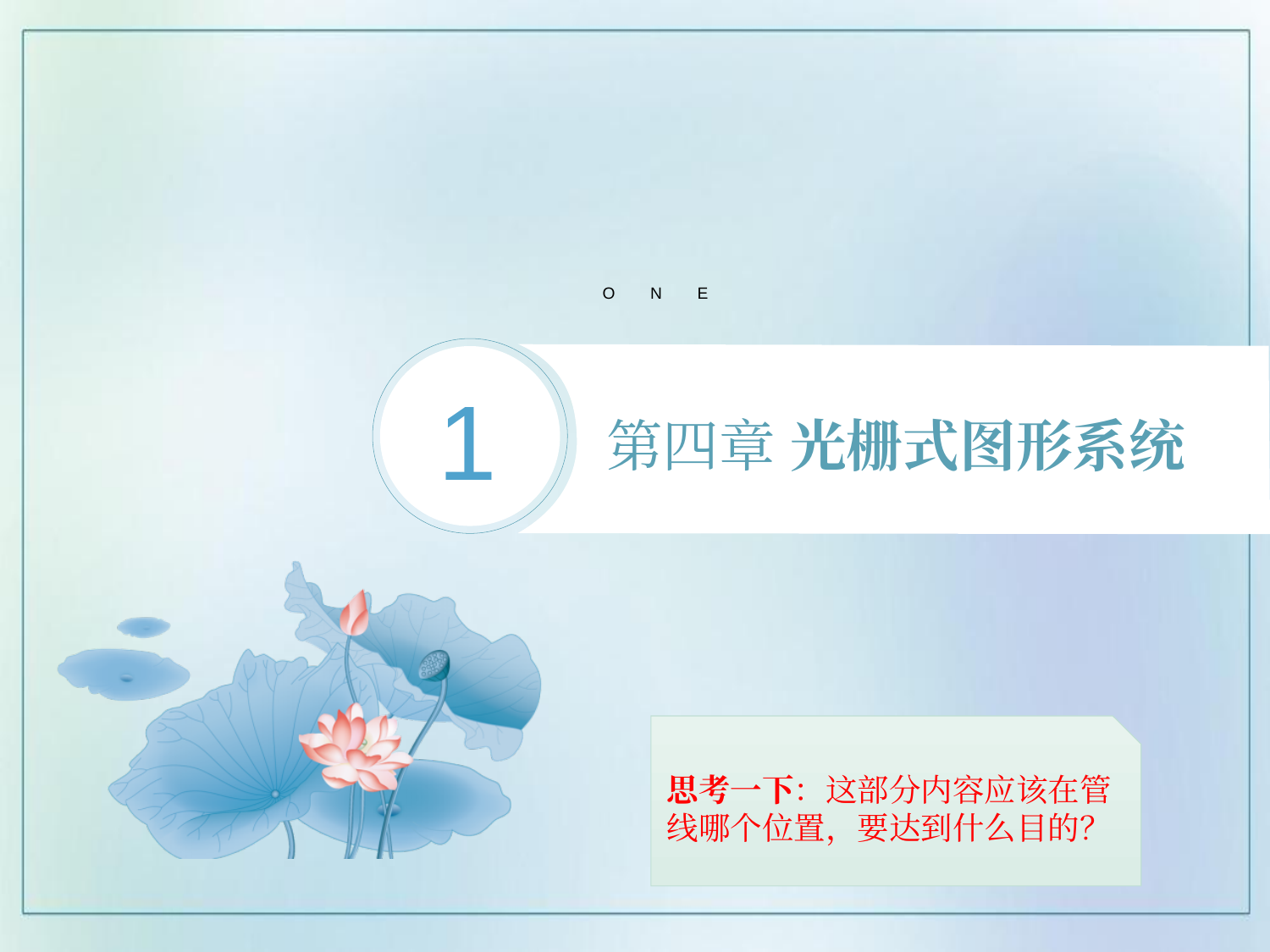

ONE
1
# 第四章 光栅式图形系统
思考一下：这部分内容应该在管线哪个位置，要达到什么目的？